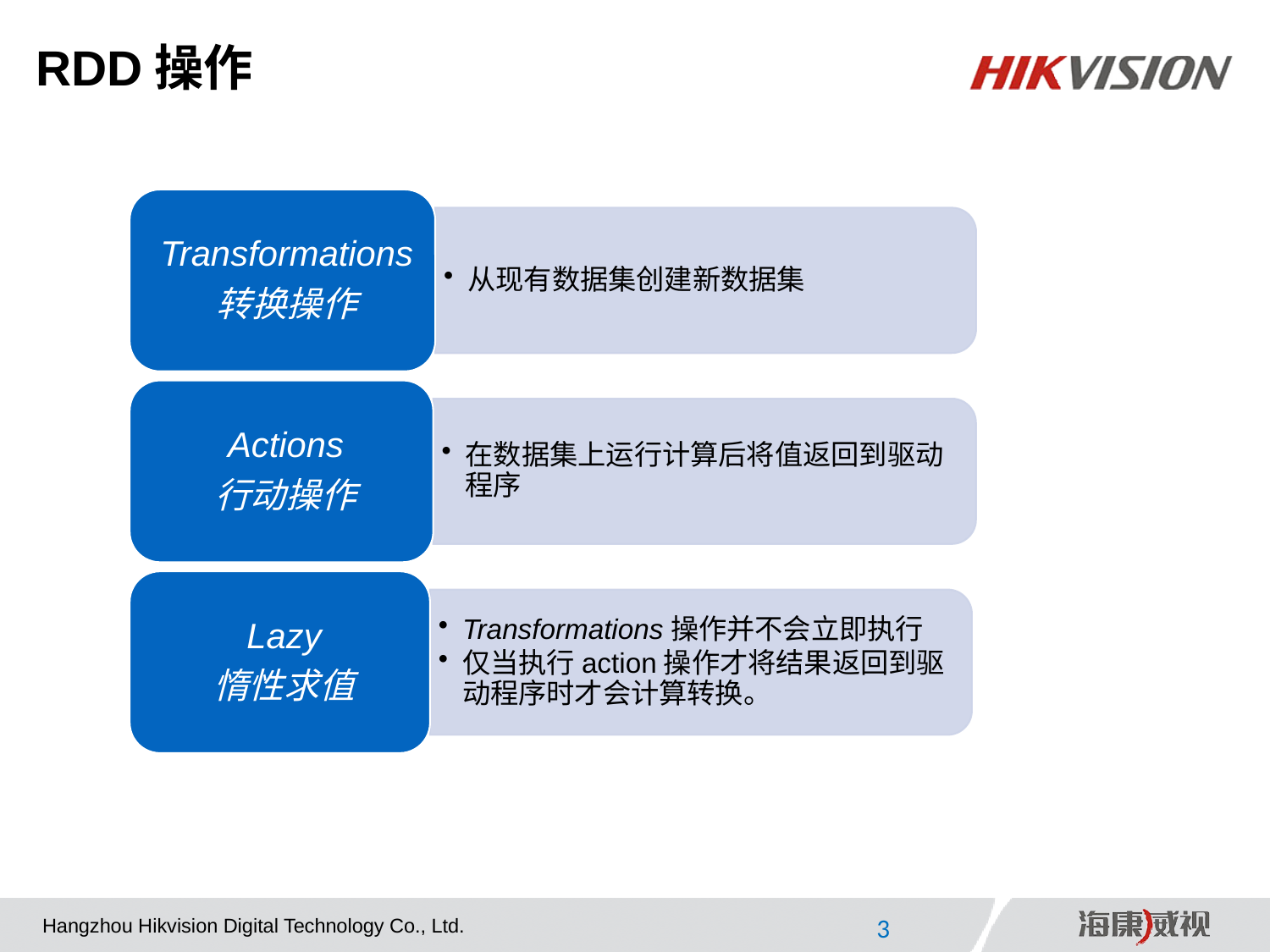

# RDD操作
从现有数据集创建新数据集
Transformations
转换操作
在数据集上运行计算后将值返回到驱动程序
Actions
行动操作
Transformations操作并不会立即执行
仅当执行action操作才将结果返回到驱动程序时才会计算转换。
Lazy
惰性求值